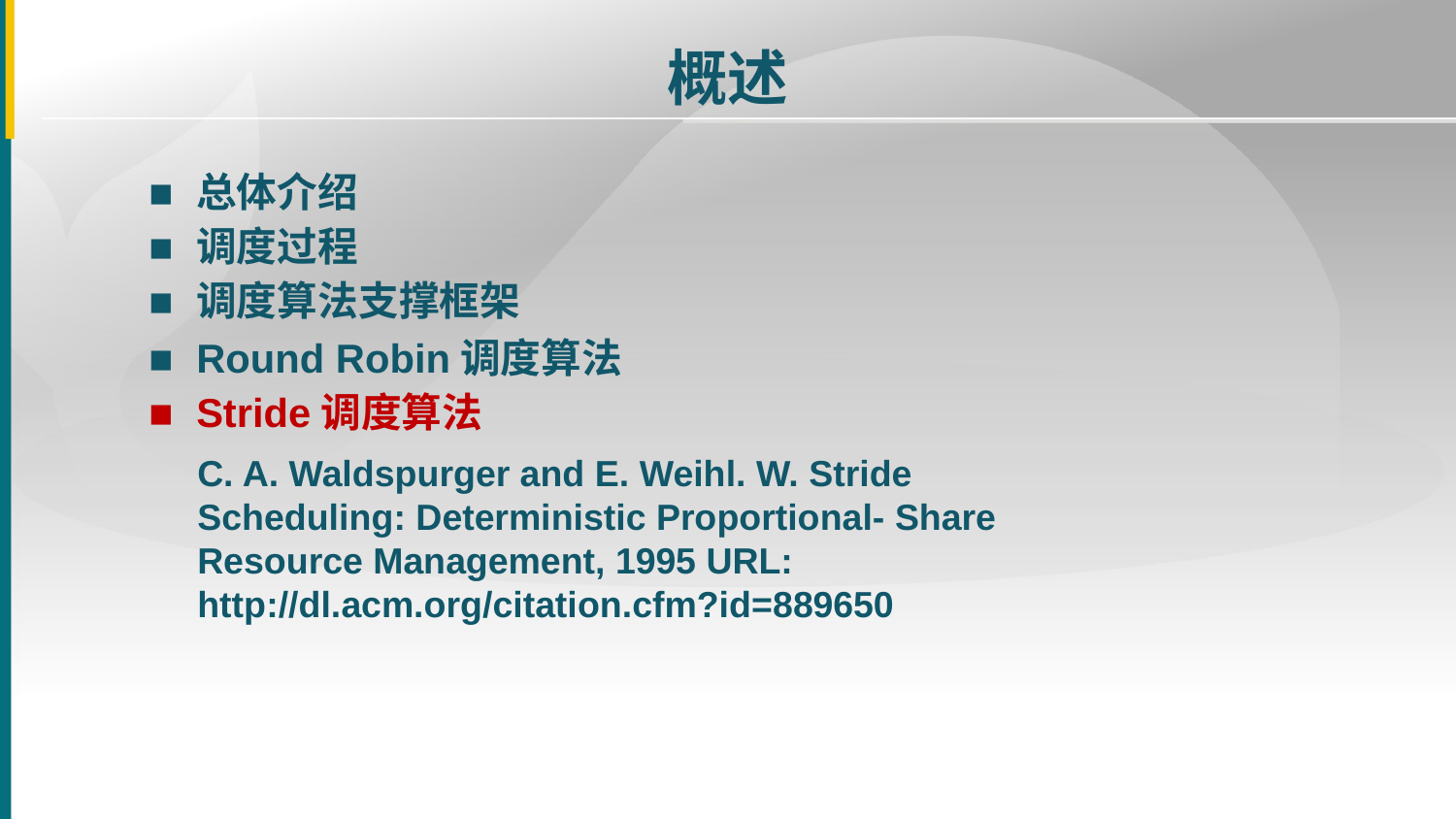

概述
■
总体介绍
■
调度过程
■
调度算法支撑框架
■
Round Robin调度算法
■
Stride调度算法
C. A. Waldspurger and E. Weihl. W. Stride Scheduling: Deterministic Proportional- Share Resource Management, 1995 URL: http://dl.acm.org/citation.cfm?id=889650